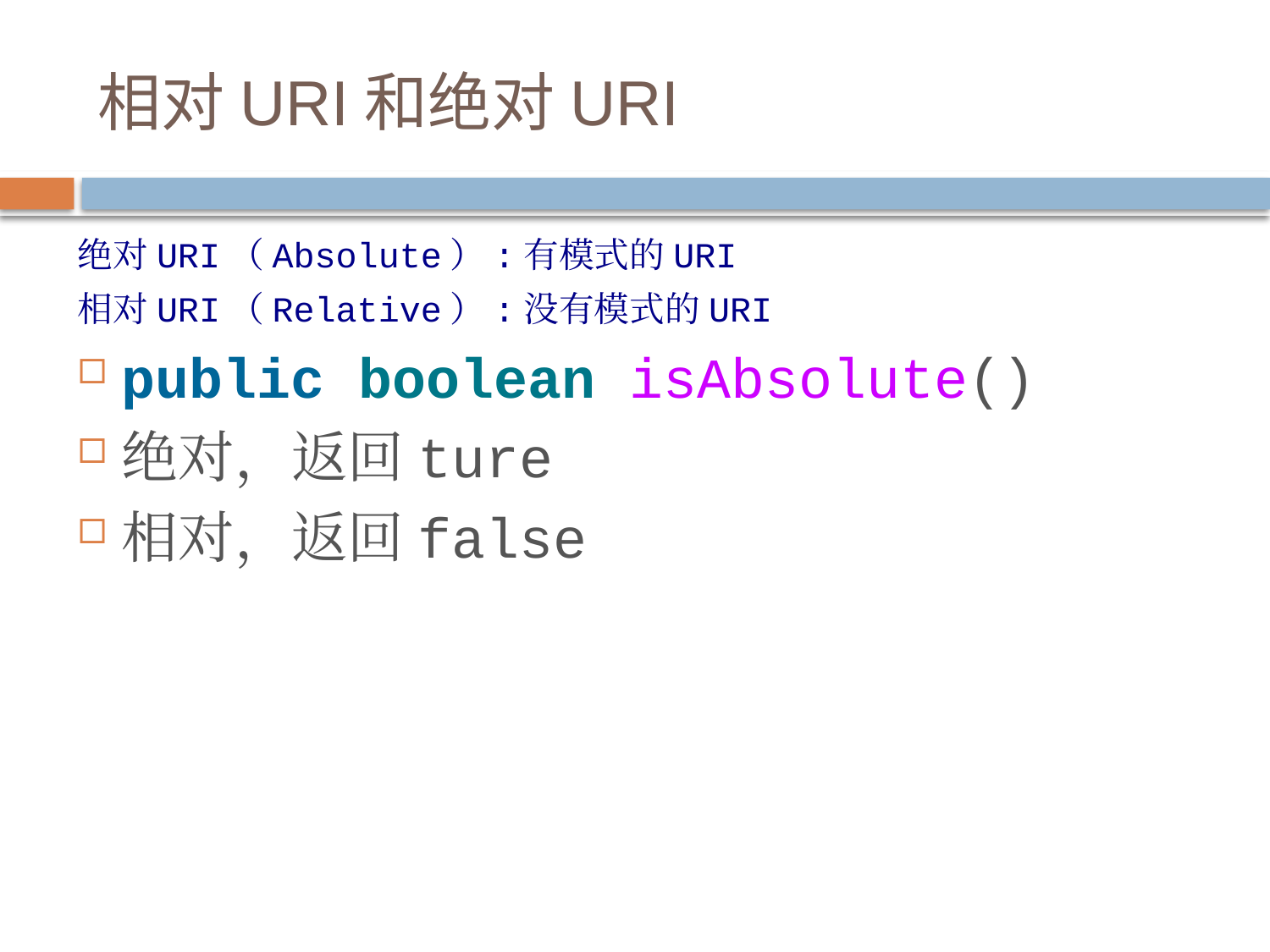

# 相对URI和绝对URI

绝对URI（Absolute）:有模式的URI
相对URI（Relative）:没有模式的URI
public boolean isAbsolute()
绝对，返回ture
相对，返回false